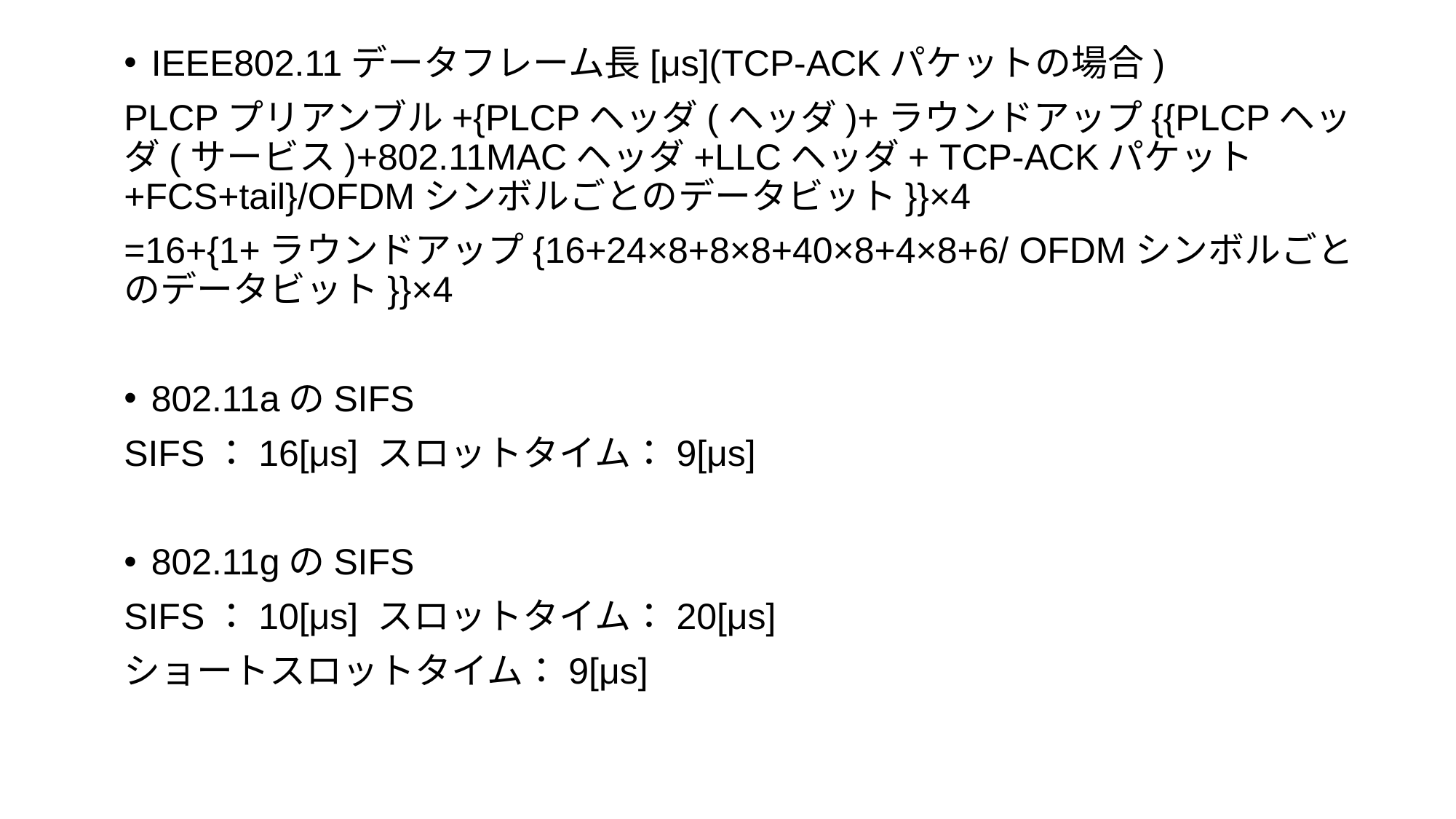

IEEE802.11データフレーム長[μs](TCP-ACKパケットの場合)
PLCPプリアンブル+{PLCPヘッダ(ヘッダ)+ラウンドアップ{{PLCPヘッダ(サービス)+802.11MACヘッダ+LLCヘッダ+ TCP-ACKパケット+FCS+tail}/OFDMシンボルごとのデータビット}}×4
=16+{1+ラウンドアップ{16+24×8+8×8+40×8+4×8+6/ OFDMシンボルごとのデータビット}}×4

802.11aのSIFS
SIFS：16[μs] スロットタイム：9[μs]

802.11gのSIFS
SIFS：10[μs] スロットタイム：20[μs]
ショートスロットタイム：9[μs]